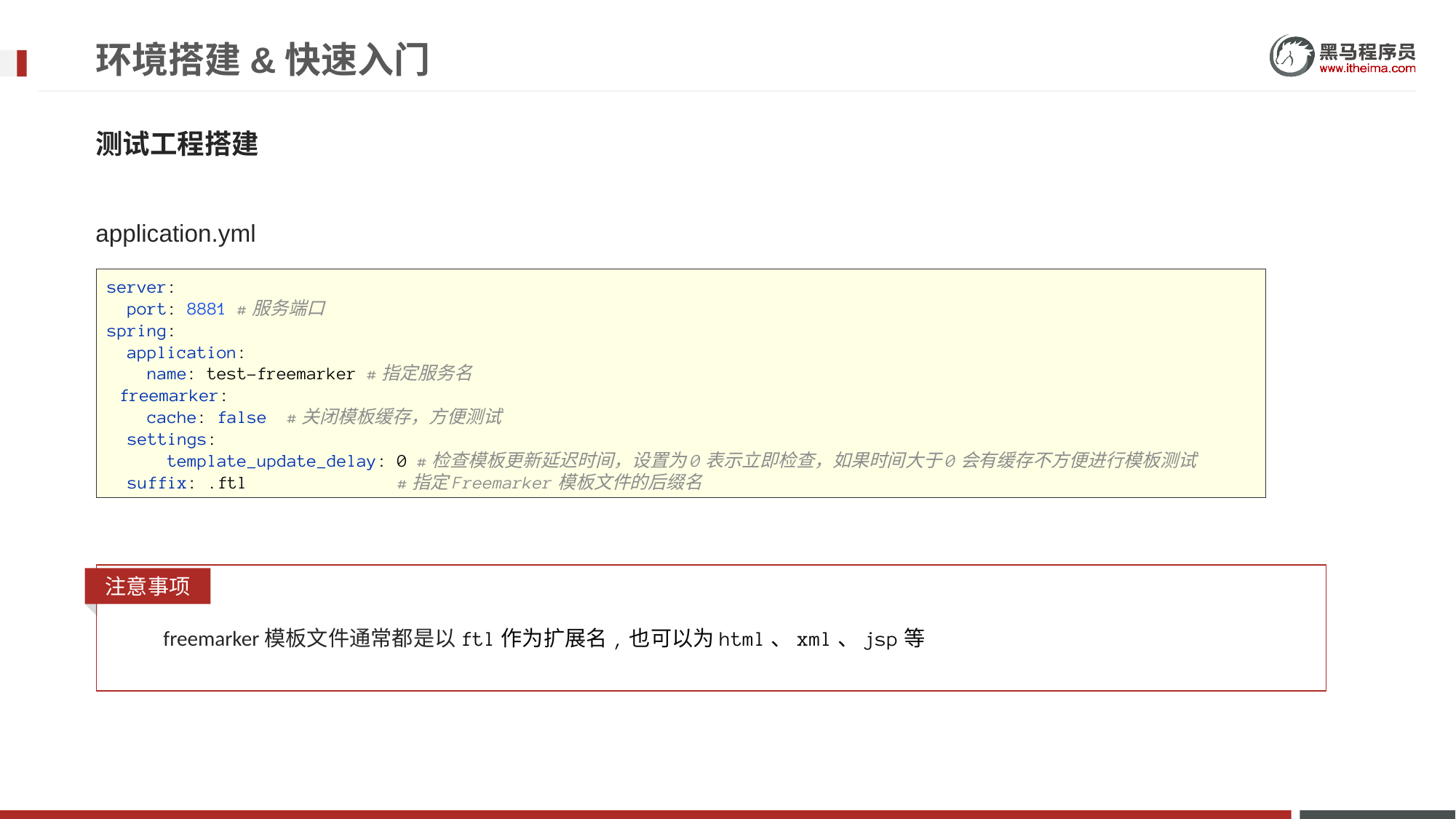

# 环境搭建&快速入门
测试工程搭建
application.yml

server:
  port: 8881 #服务端口
spring:
  application:
    name: test-freemarker #指定服务名
  freemarker:
    cache: false  #关闭模板缓存，方便测试
    settings:
      template_update_delay: 0 #检查模板更新延迟时间，设置为0表示立即检查，如果时间大于0会有缓存不方便进行模板测试
    suffix: .ftl               #指定Freemarker模板文件的后缀名

注意事项

freemarker模板文件通常都是以ftl作为扩展名,也可以为html、xml、jsp等